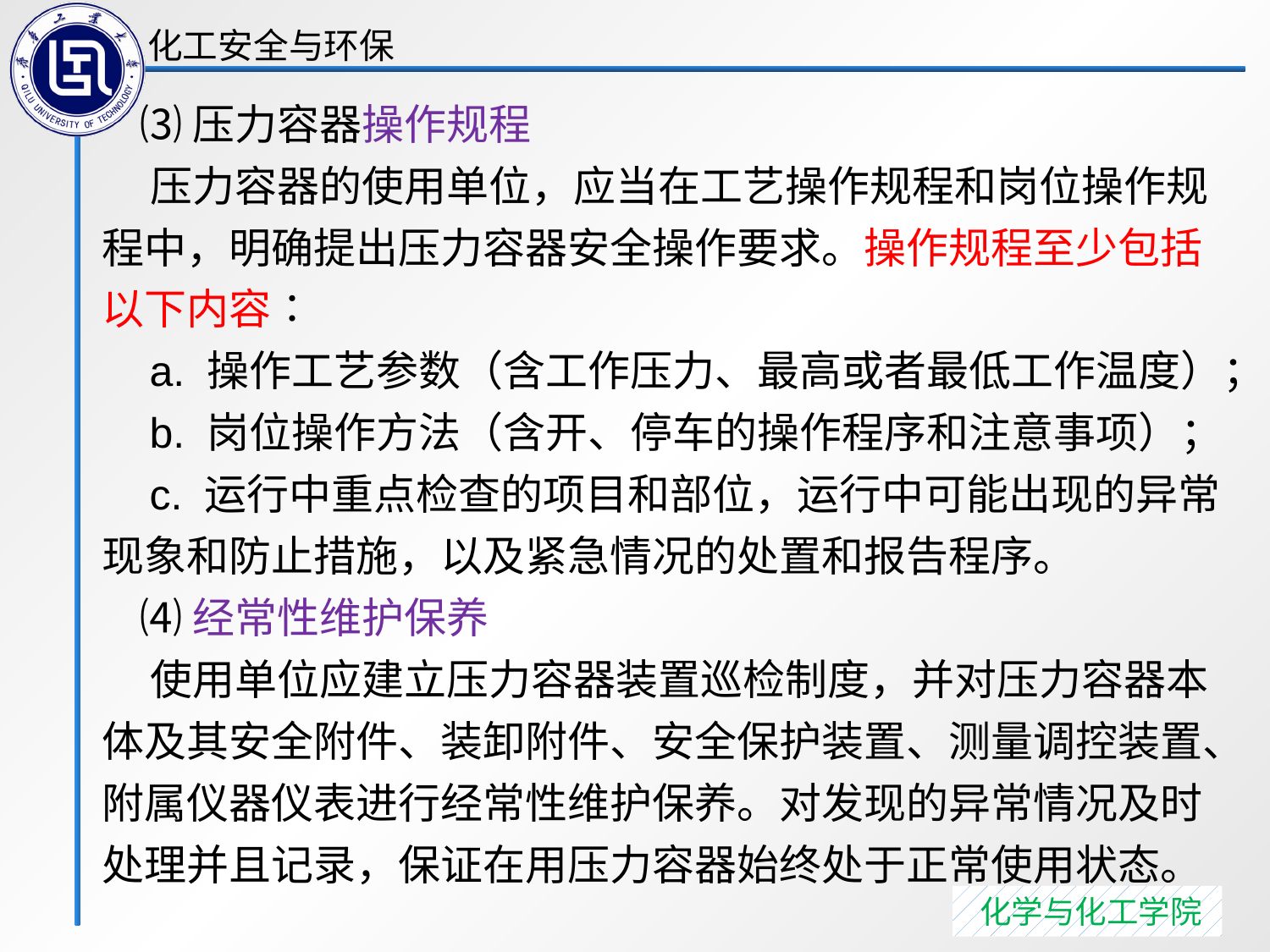

⑶压力容器操作规程
    压力容器的使用单位，应当在工艺操作规程和岗位操作规程中，明确提出压力容器安全操作要求。操作规程至少包括以下内容∶
    a. 操作工艺参数（含工作压力、最高或者最低工作温度）；
    b. 岗位操作方法（含开、停车的操作程序和注意事项）；
    c. 运行中重点检查的项目和部位，运行中可能出现的异常现象和防止措施，以及紧急情况的处置和报告程序。
    ⑷经常性维护保养
    使用单位应建立压力容器装置巡检制度，并对压力容器本体及其安全附件、装卸附件、安全保护装置、测量调控装置、附属仪器仪表进行经常性维护保养。对发现的异常情况及时处理并且记录，保证在用压力容器始终处于正常使用状态。